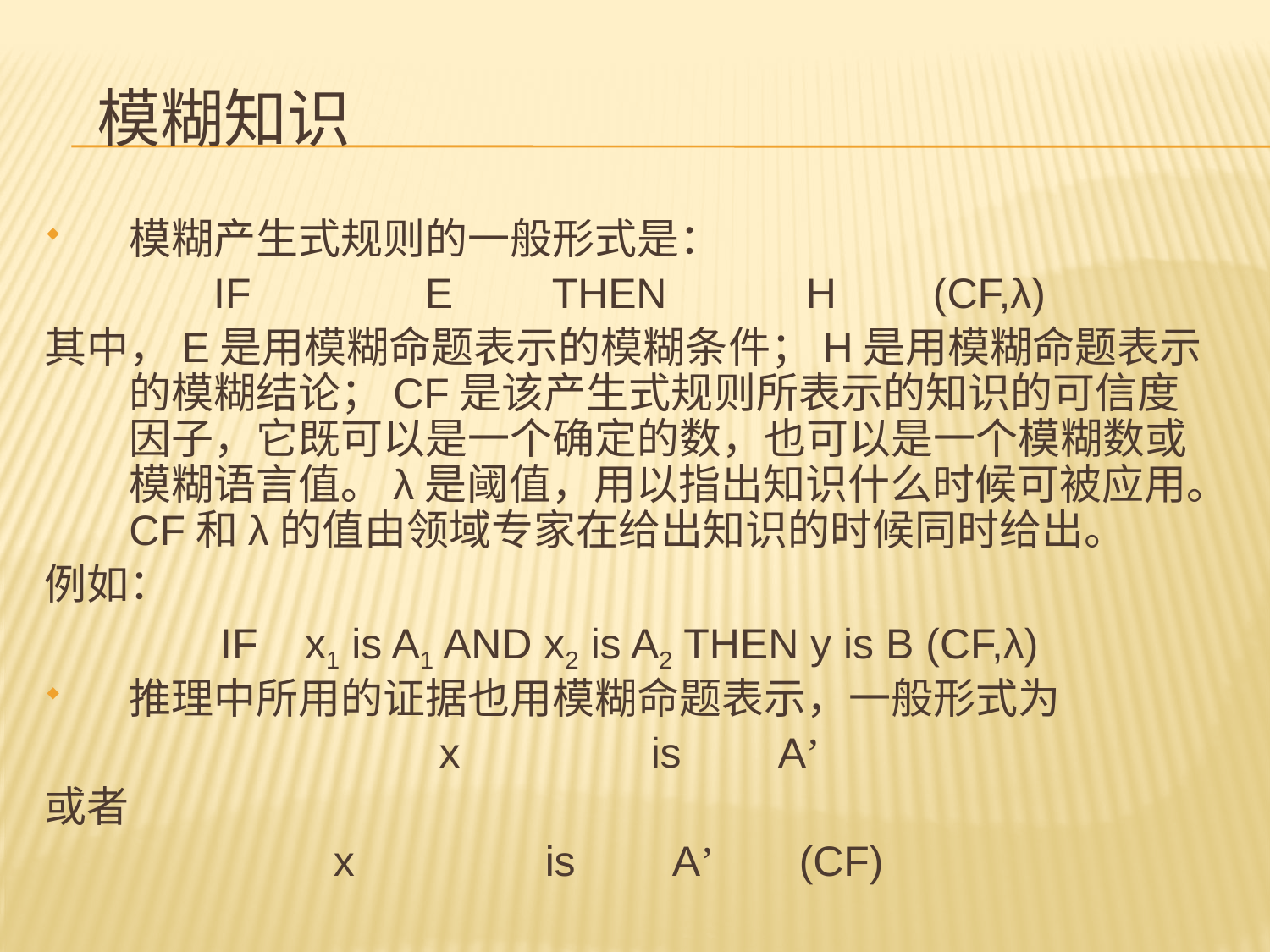

# 模糊知识
模糊产生式规则的一般形式是：
IF		E	THEN		H	(CF,λ)
其中，E是用模糊命题表示的模糊条件；H是用模糊命题表示的模糊结论；CF是该产生式规则所表示的知识的可信度因子，它既可以是一个确定的数，也可以是一个模糊数或模糊语言值。λ是阈值，用以指出知识什么时候可被应用。CF和λ的值由领域专家在给出知识的时候同时给出。
例如：
IF	x1 is A1 AND x2 is A2 THEN y is B (CF,λ)
推理中所用的证据也用模糊命题表示，一般形式为
x		is	A’
或者
x		is	A’	(CF)
20